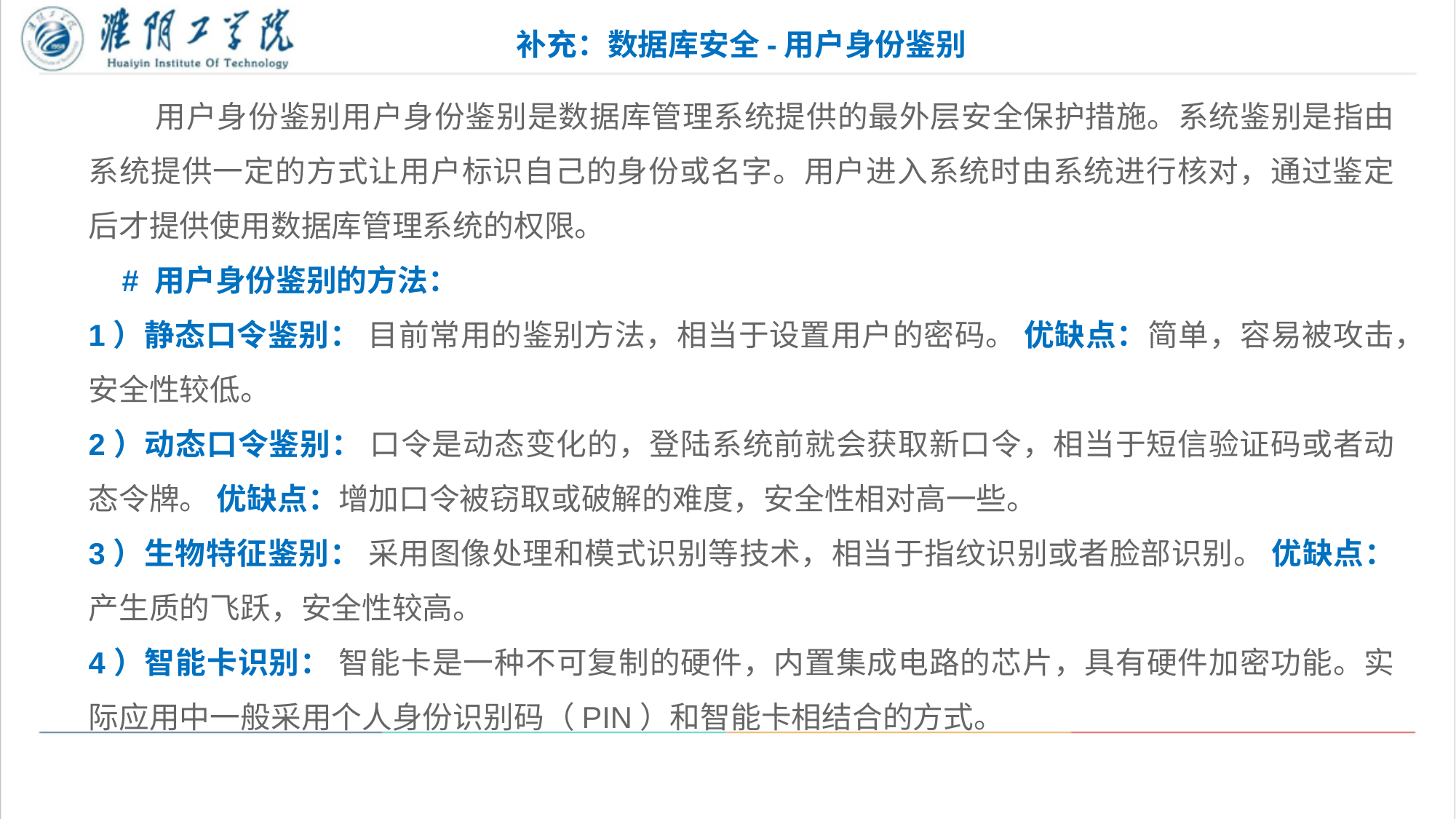

# 补充：数据库安全-用户身份鉴别
        用户身份鉴别用户身份鉴别是数据库管理系统提供的最外层安全保护措施。系统鉴别是指由系统提供一定的方式让用户标识自己的身份或名字。用户进入系统时由系统进行核对，通过鉴定后才提供使用数据库管理系统的权限。
    # 用户身份鉴别的方法：
1）静态口令鉴别： 目前常用的鉴别方法，相当于设置用户的密码。 优缺点：简单，容易被攻击，安全性较低。
2）动态口令鉴别： 口令是动态变化的，登陆系统前就会获取新口令，相当于短信验证码或者动态令牌。 优缺点：增加口令被窃取或破解的难度，安全性相对高一些。
3）生物特征鉴别： 采用图像处理和模式识别等技术，相当于指纹识别或者脸部识别。 优缺点：产生质的飞跃，安全性较高。
4）智能卡识别： 智能卡是一种不可复制的硬件，内置集成电路的芯片，具有硬件加密功能。实际应用中一般采用个人身份识别码（PIN）和智能卡相结合的方式。